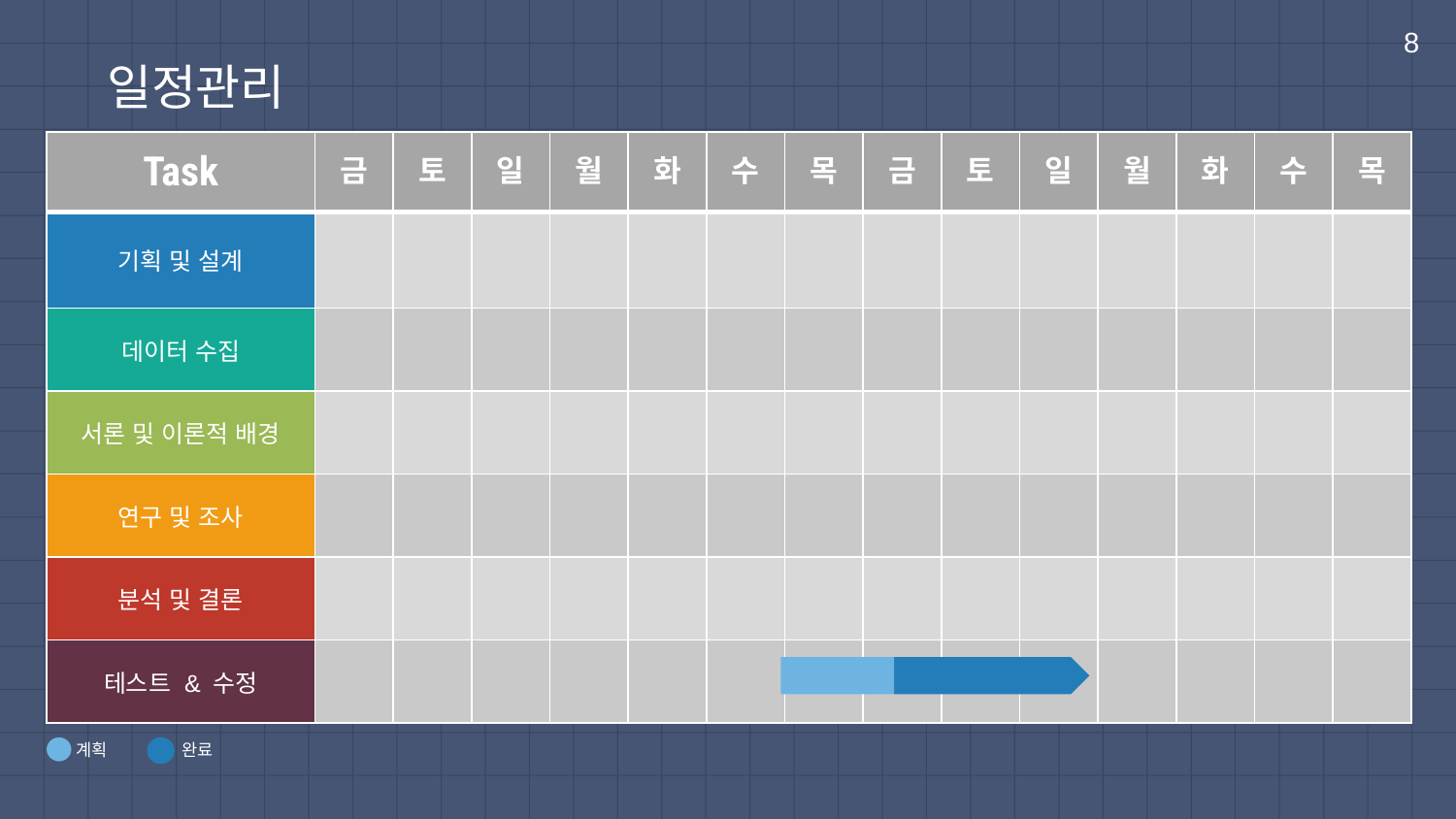

8
일정관리
| Task | 금 | 토 | 일 | 월 | 화 | 수 | 목 | 금 | 토 | 일 | 월 | 화 | 수 | 목 |
| --- | --- | --- | --- | --- | --- | --- | --- | --- | --- | --- | --- | --- | --- | --- |
| 기획 및 설계 |  |  |  |  |  |  |  |  |  |  |  |  |  |  |
| 데이터 수집 |  |  |  |  |  |  |  |  |  |  |  |  |  |  |
| 서론 및 이론적 배경 |  |  |  |  |  |  |  |  |  |  |  |  |  |  |
| 연구 및 조사 |  |  |  |  |  |  |  |  |  |  |  |  |  |  |
| 분석 및 결론 |  |  |  |  |  |  |  |  |  |  |  |  |  |  |
| 테스트 & 수정 |  |  |  |  |  |  |  |  |  |  |  |  |  |  |

계획

 완료